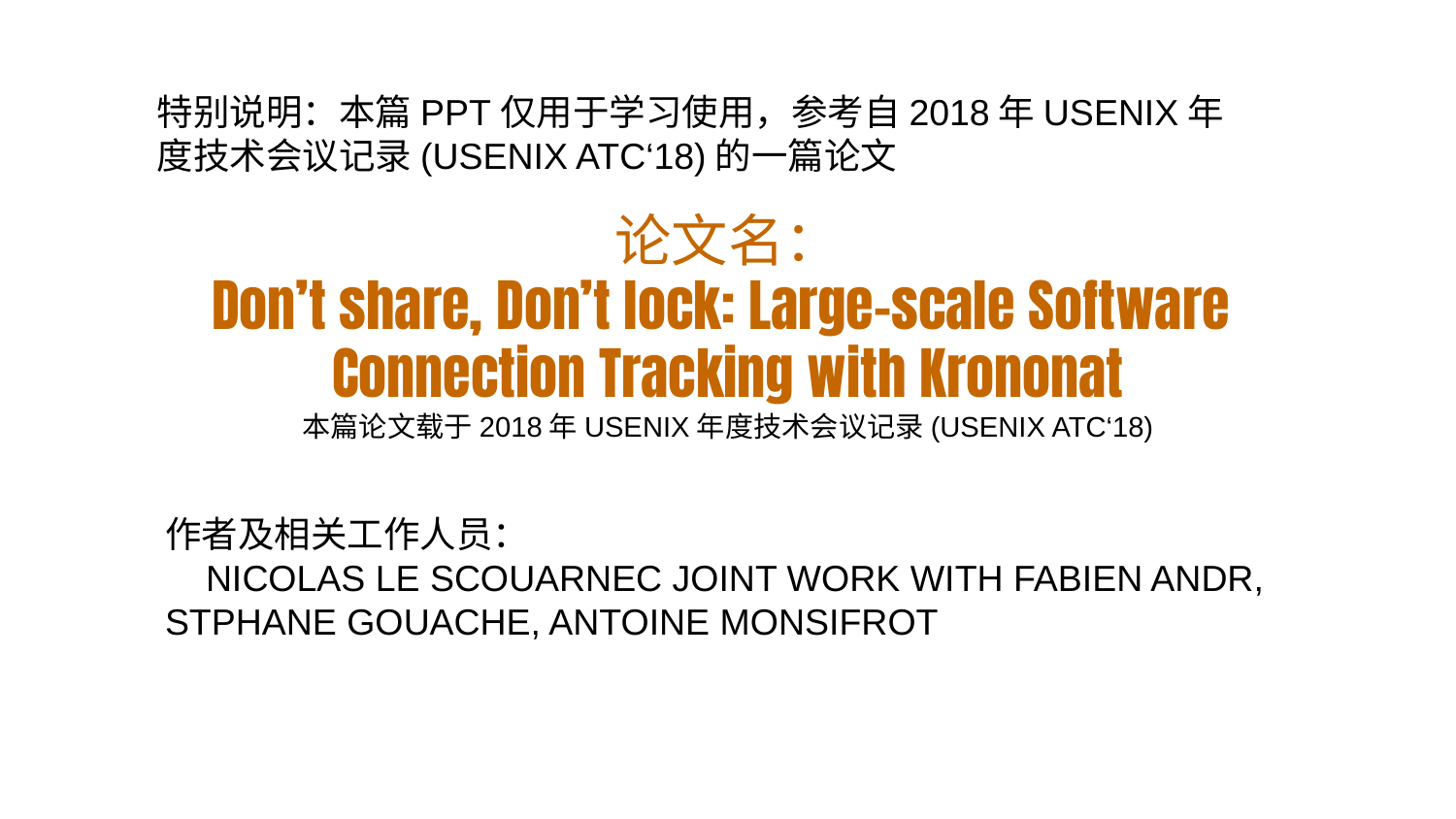

特别说明：本篇PPT仅用于学习使用，参考自2018年USENIX年度技术会议记录(USENIX ATC‘18)的一篇论文
论文名：
Don’t share, Don’t lock: Large-scale Software
Connection Tracking with Krononat
本篇论文载于2018年USENIX年度技术会议记录(USENIX ATC‘18)
作者及相关工作人员：
    NICOLAS LE SCOUARNEC JOINT WORK WITH FABIEN ANDR, STPHANE GOUACHE, ANTOINE MONSIFROT